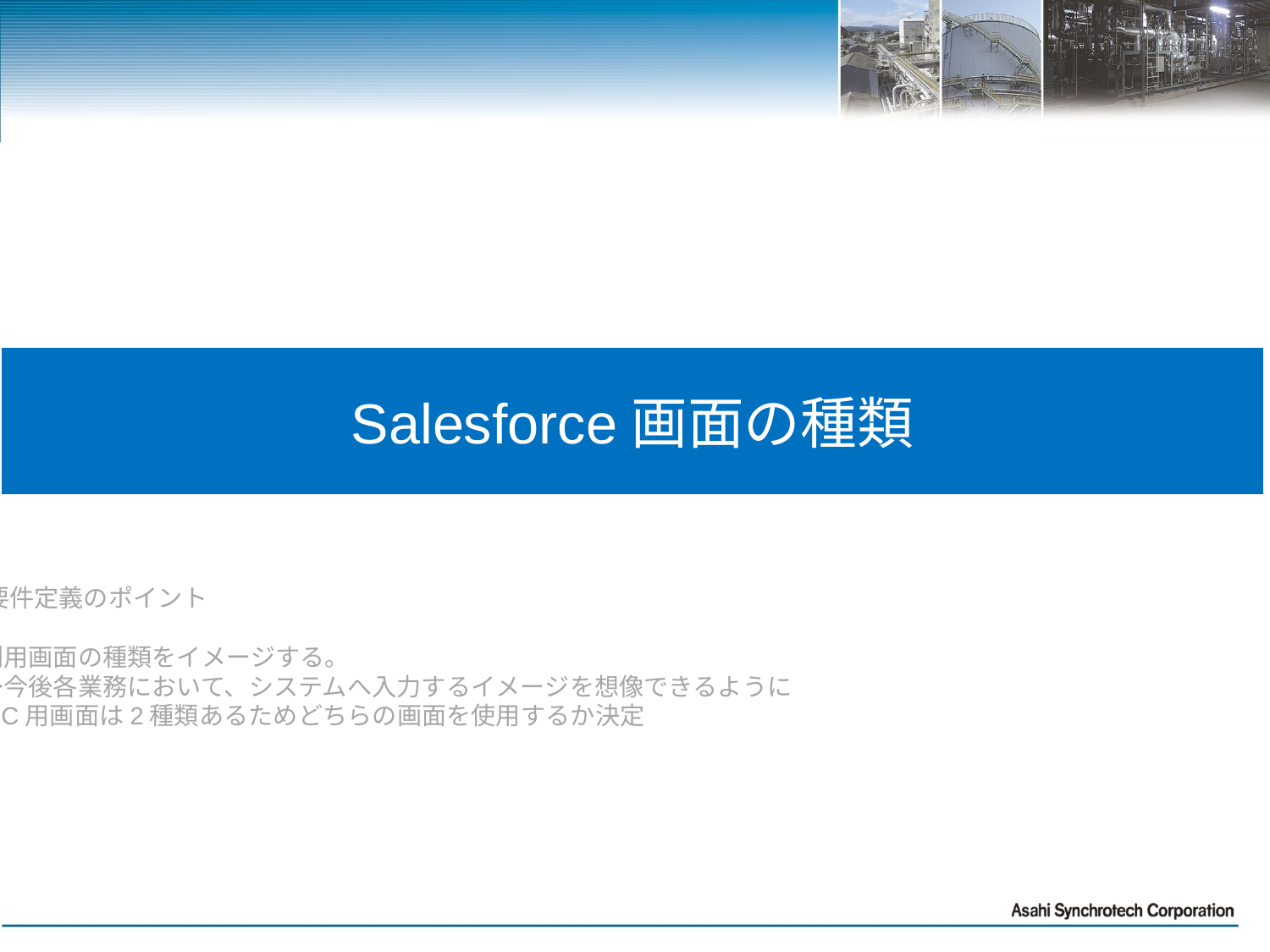

Salesforce画面の種類
■要件定義のポイント

・利用画面の種類をイメージする。
　→今後各業務において、システムへ入力するイメージを想像できるように
・PC用画面は2種類あるためどちらの画面を使用するか決定